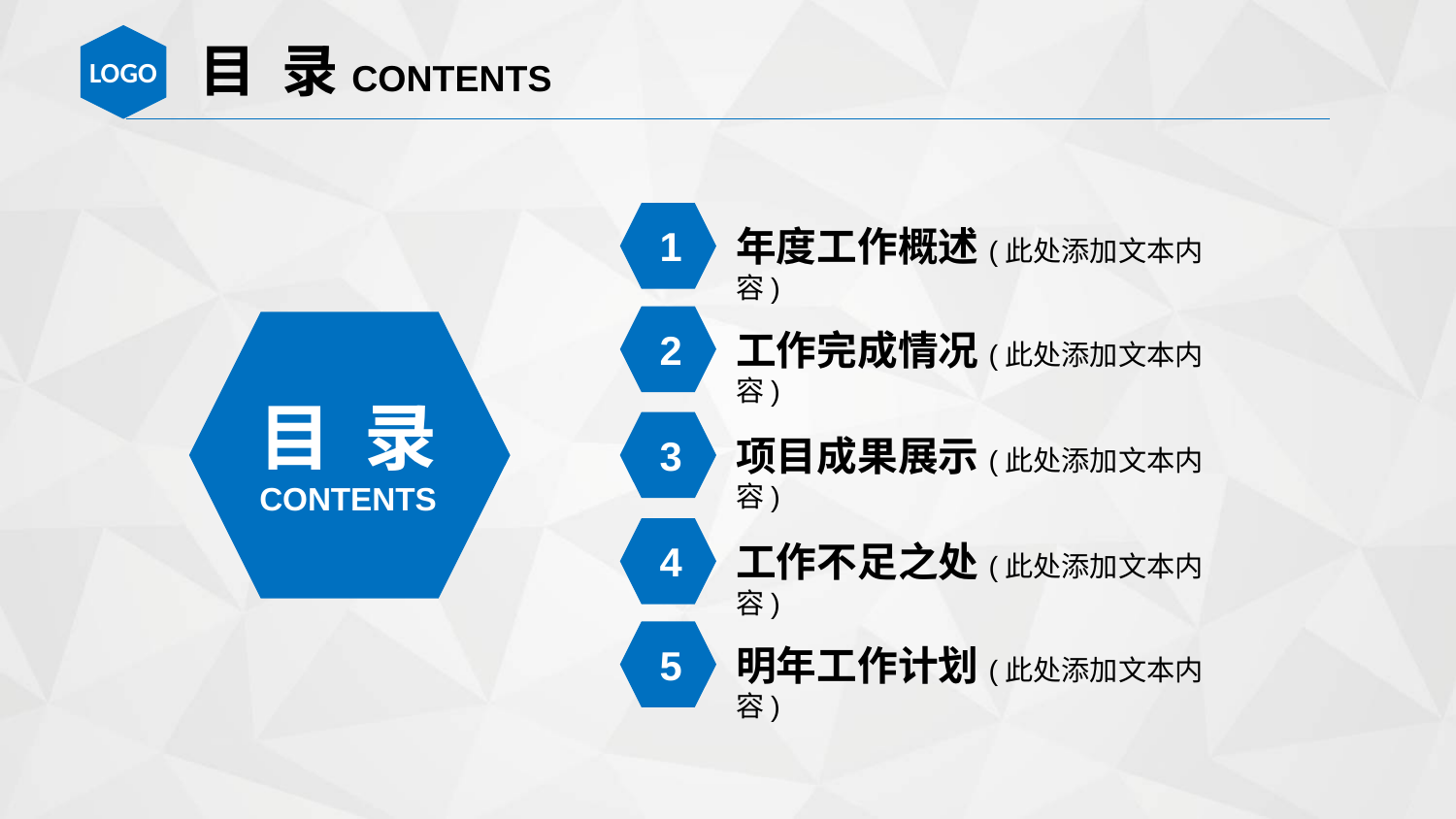

目  录CONTENTS

1
年度工作概述(此处添加文本内容)

2

目  录
CONTENTS
工作完成情况(此处添加文本内容)

3
项目成果展示(此处添加文本内容)

4
工作不足之处(此处添加文本内容)

5
明年工作计划(此处添加文本内容)